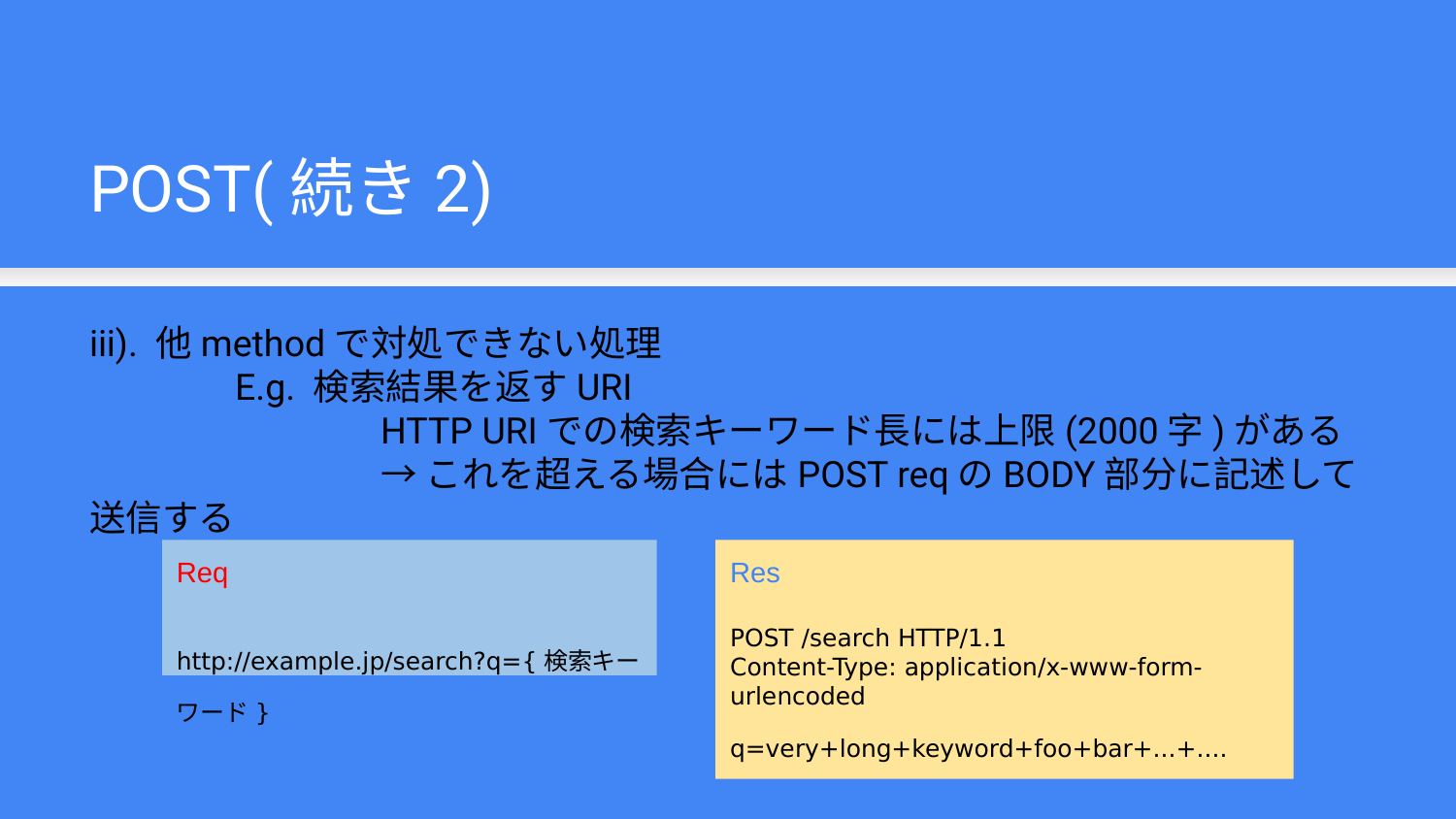

POST(続き2)
iii). 他methodで対処できない処理
	E.g. 検索結果を返すURI
		HTTP URIでの検索キーワード長には上限(2000字)がある
		→これを超える場合にはPOST reqのBODY部分に記述して送信する
Req

http://example.jp/search?q={検索キーワード}

Res

POST /search HTTP/1.1
Content-Type: application/x-www-form-urlencoded
q=very+long+keyword+foo+bar+...+....